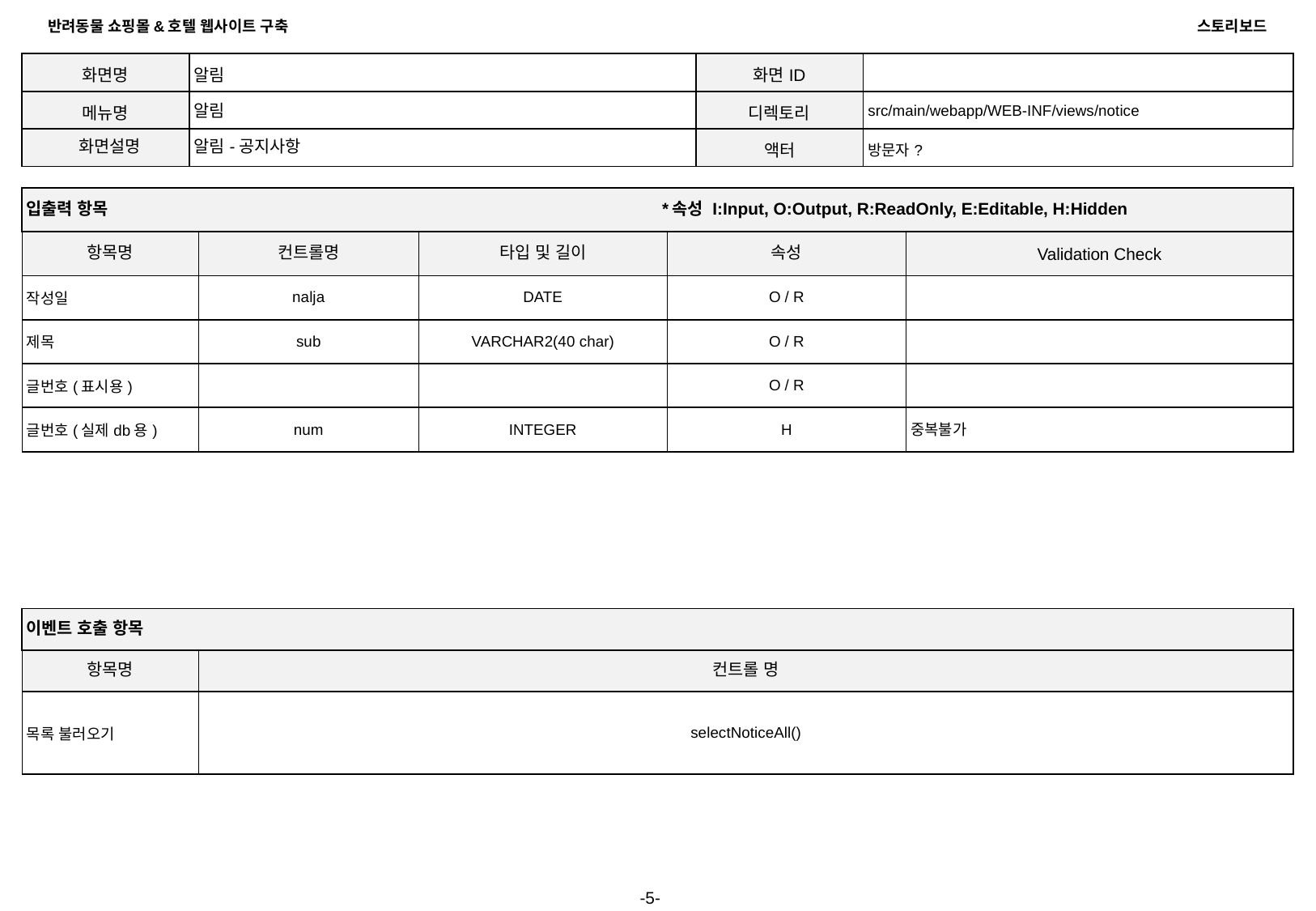

| 화면명 | 알림 | 화면ID |  |
| --- | --- | --- | --- |
| 메뉴명 | 알림 | 디렉토리 | src/main/webapp/WEB-INF/views/notice |
| 화면설명 | 알림-공지사항 | 액터 | 방문자? |
| 입출력 항목 \*속성 I:Input, O:Output, R:ReadOnly, E:Editable, H:Hidden |  |  |  |  |
| --- | --- | --- | --- | --- |
| 항목명 | 컨트롤명 | 타입 및 길이 | 속성 | Validation Check |
| 작성일 | nalja | DATE | O / R |  |
| 제목 | sub | VARCHAR2(40 char) | O / R |  |
| 글번호(표시용) |  |  | O / R |  |
| 글번호(실제db용) | num | INTEGER | H | 중복불가 |
| 이벤트 호출 항목 |  |
| --- | --- |
| 항목명 | 컨트롤 명 |
| 목록 불러오기 | selectNoticeAll() |